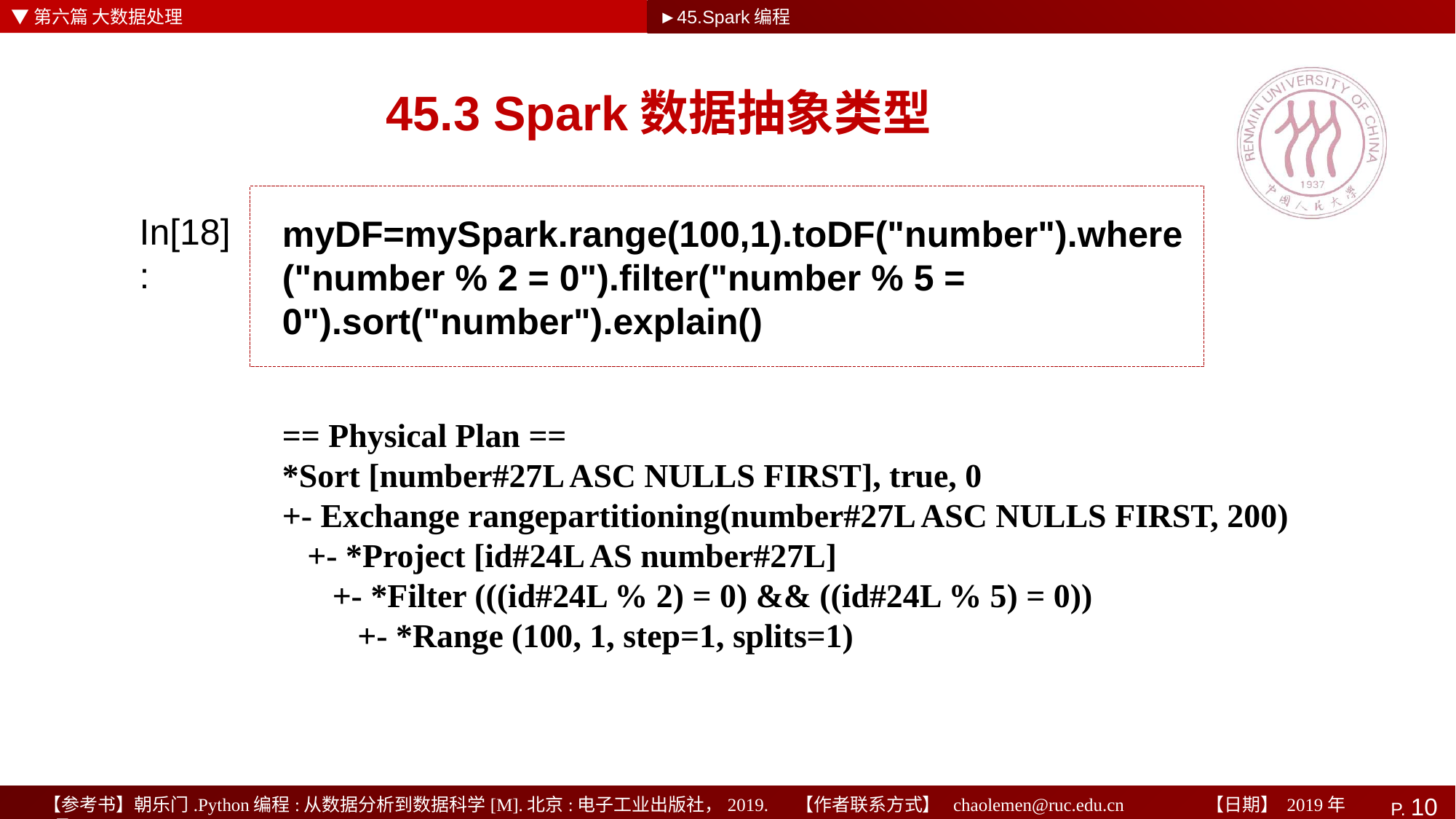

▼第六篇 大数据处理
►45.Spark编程
# 45.3 Spark数据抽象类型
myDF=mySpark.range(100,1).toDF("number").where("number % 2 = 0").filter("number % 5 = 0").sort("number").explain()
In[18]:
== Physical Plan ==
*Sort [number#27L ASC NULLS FIRST], true, 0
+- Exchange rangepartitioning(number#27L ASC NULLS FIRST, 200)
   +- *Project [id#24L AS number#27L]
      +- *Filter (((id#24L % 2) = 0) && ((id#24L % 5) = 0))
         +- *Range (100, 1, step=1, splits=1)